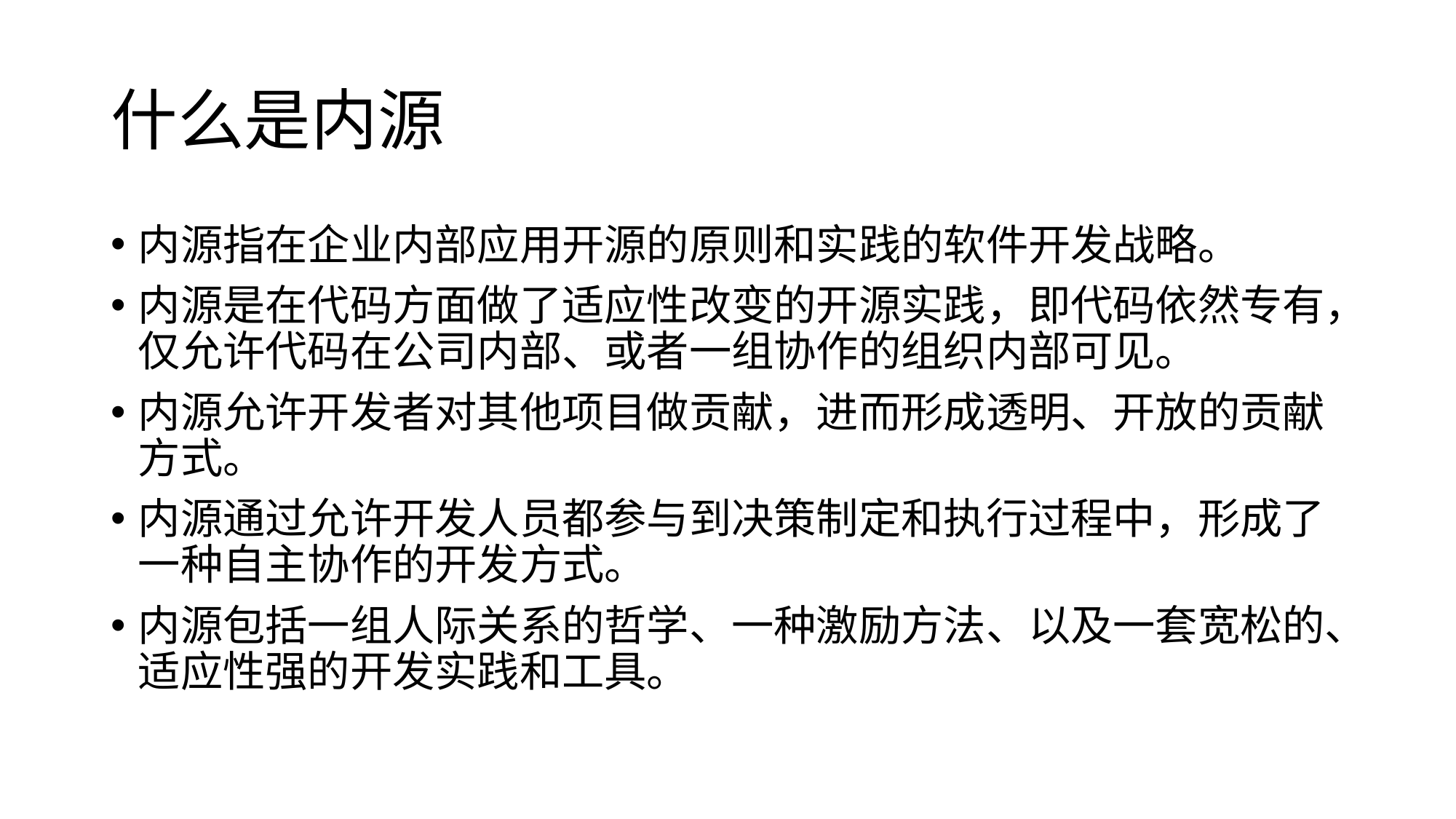

# 什么是内源
内源指在企业内部应用开源的原则和实践的软件开发战略。
内源是在代码方面做了适应性改变的开源实践，即代码依然专有，仅允许代码在公司内部、或者一组协作的组织内部可见。
内源允许开发者对其他项目做贡献，进而形成透明、开放的贡献方式。
内源通过允许开发人员都参与到决策制定和执行过程中，形成了一种自主协作的开发方式。
内源包括一组人际关系的哲学、一种激励方法、以及一套宽松的、适应性强的开发实践和工具。